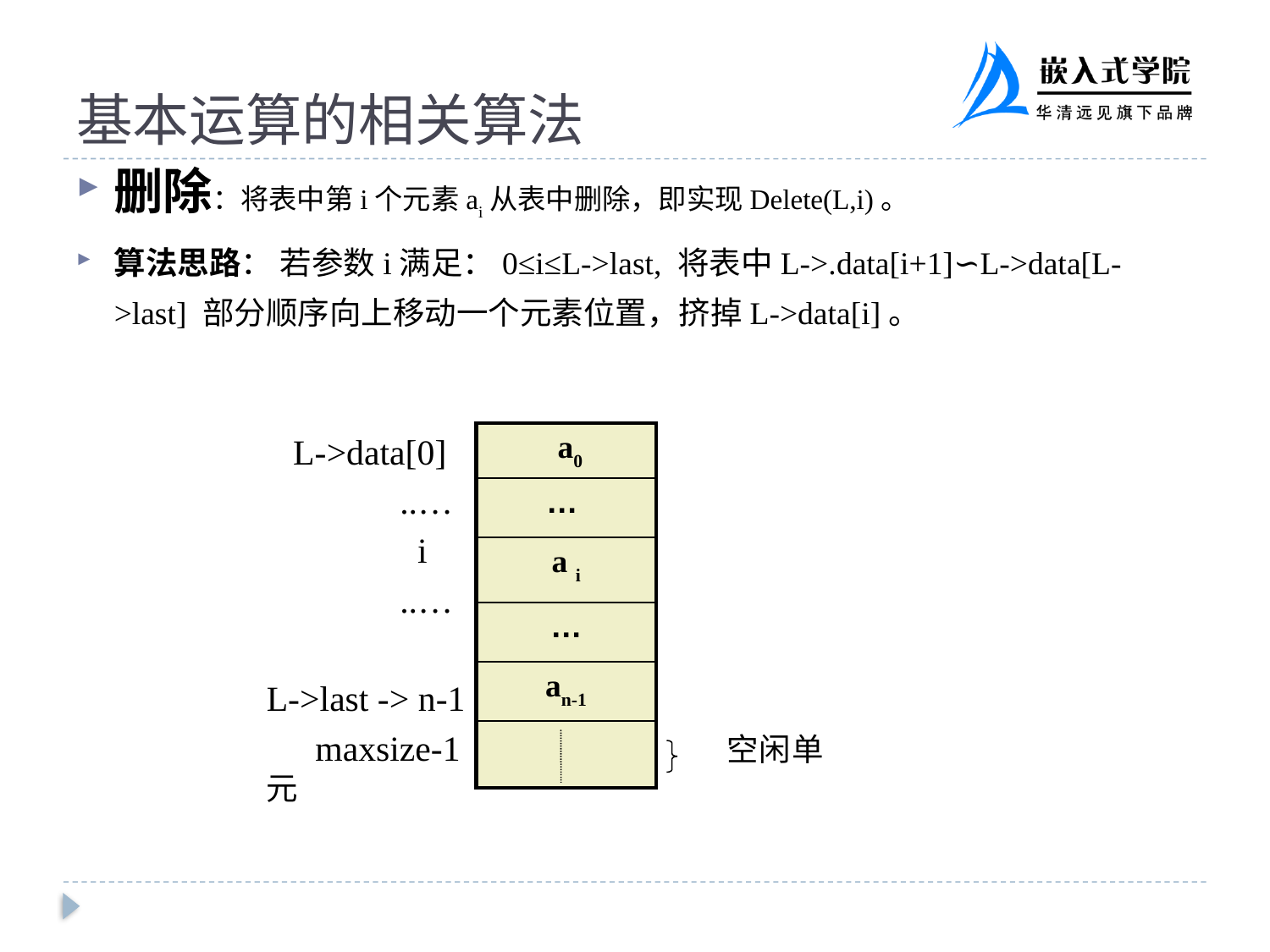

# 基本运算的相关算法
删除：将表中第i个元素ai从表中删除，即实现Delete(L,i)。
算法思路： 若参数i满足：0≤i≤L->last, 将表中L->.data[i+1]∽L->data[L->last] 部分顺序向上移动一个元素位置，挤掉L->data[i]。
   L->data[0]
               ..…
                 i
               ..…

L->last -> n-1
     maxsize-1                             空闲单元

| a0 |
| --- |
| … |
| a i |
| … |
| an-1 |
|  |
55